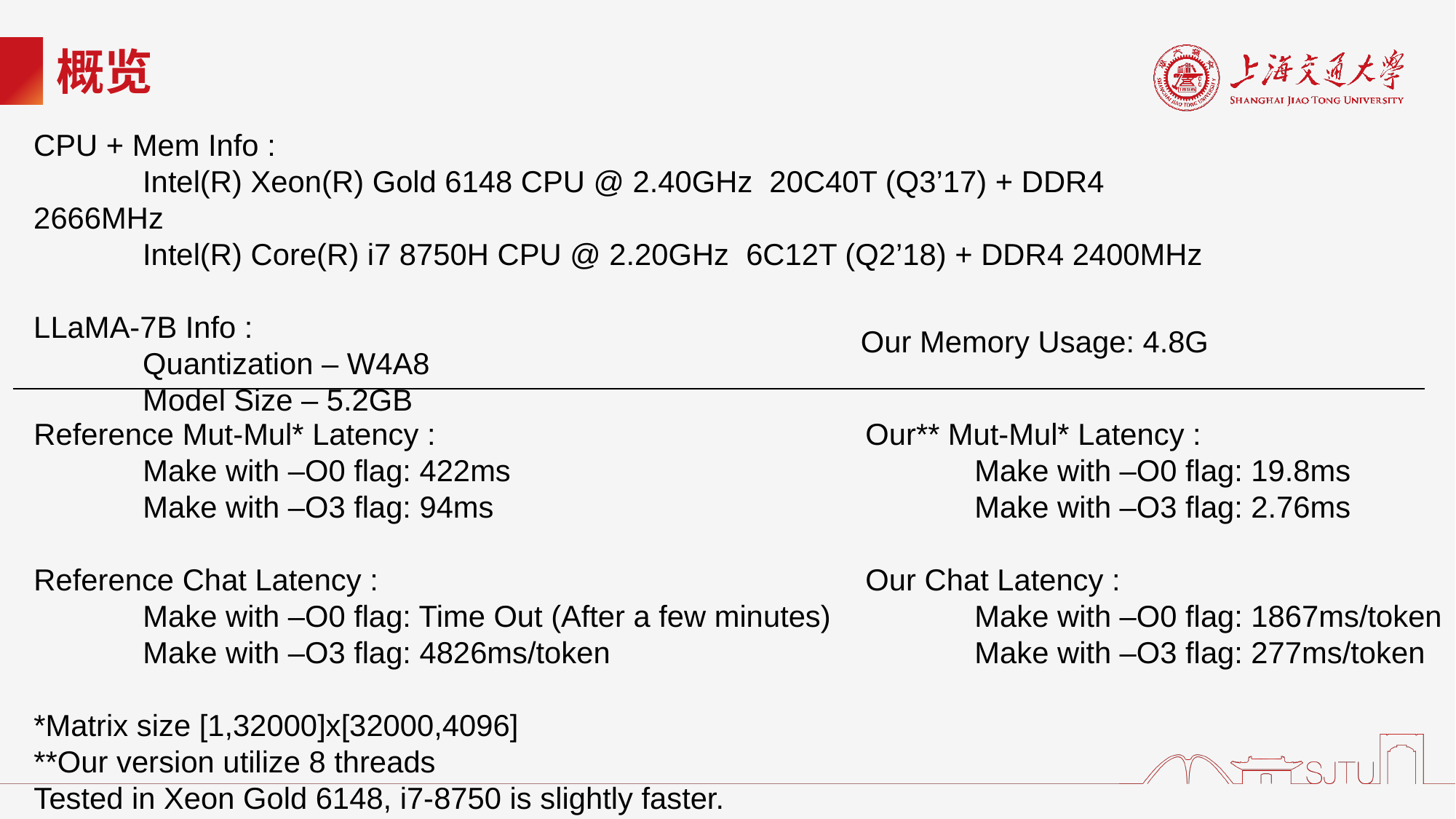

# 概览
CPU + Mem Info :
	Intel(R) Xeon(R) Gold 6148 CPU @ 2.40GHz  20C40T (Q3’17) + DDR4 2666MHz
	Intel(R) Core(R) i7 8750H CPU @ 2.20GHz  6C12T (Q2’18) + DDR4 2400MHz

LLaMA-7B Info :
	Quantization – W4A8
	Model Size – 5.2GB
Our Memory Usage: 4.8G
Reference Mut-Mul* Latency :
	Make with –O0 flag: 422ms
	Make with –O3 flag: 94ms

Reference Chat Latency :
	Make with –O0 flag: Time Out (After a few minutes)
	Make with –O3 flag: 4826ms/token

*Matrix size [1,32000]x[32000,4096]
**Our version utilize 8 threads
Tested in Xeon Gold 6148, i7-8750 is slightly faster.
Our** Mut-Mul* Latency :
	Make with –O0 flag: 19.8ms
	Make with –O3 flag: 2.76ms

Our Chat Latency :
	Make with –O0 flag: 1867ms/token
	Make with –O3 flag: 277ms/token